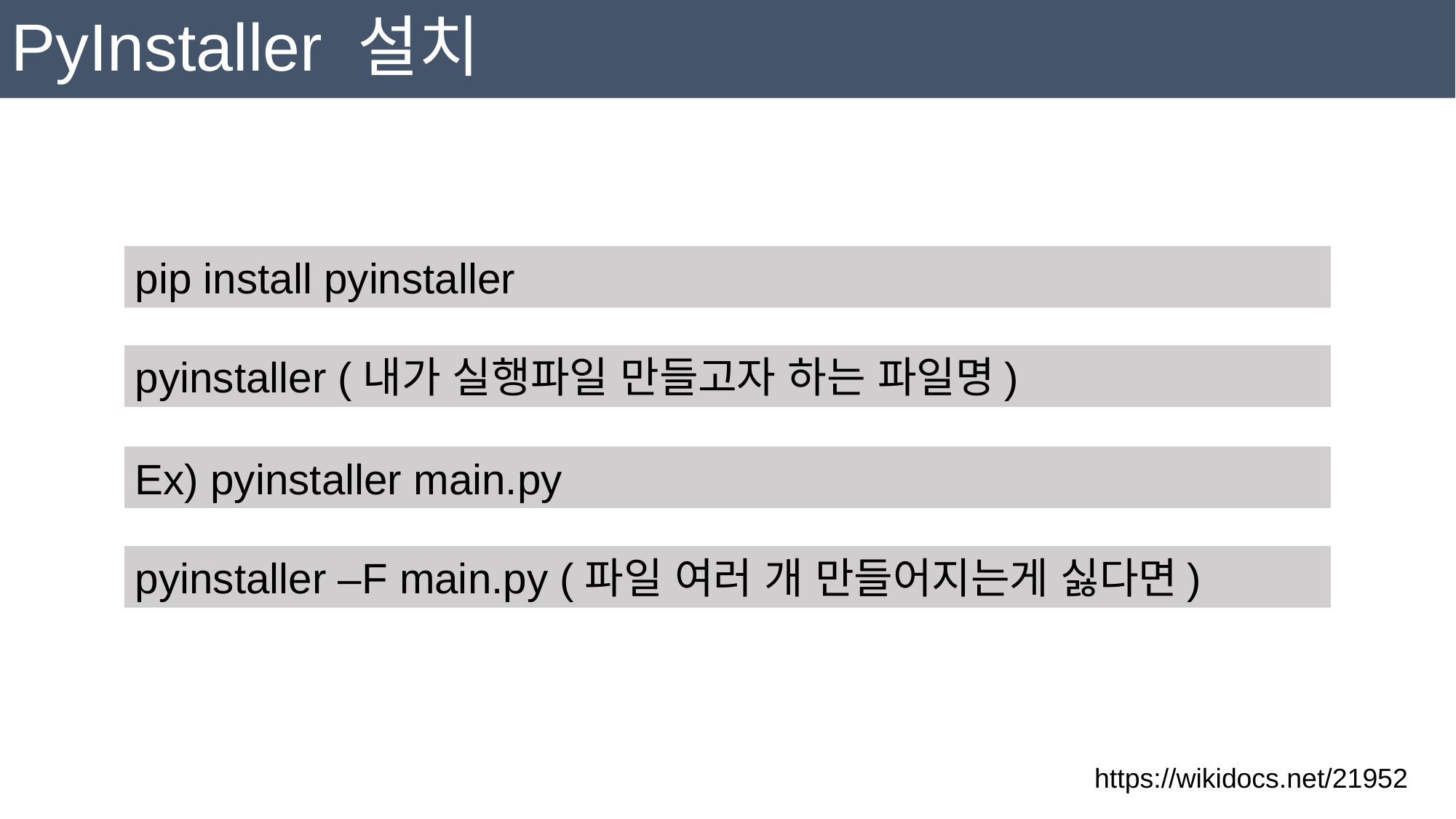

# PyInstaller 설치
pip install pyinstaller
pyinstaller (내가 실행파일 만들고자 하는 파일명)
Ex) pyinstaller main.py
pyinstaller –F main.py (파일 여러 개 만들어지는게 싫다면)
https://wikidocs.net/21952